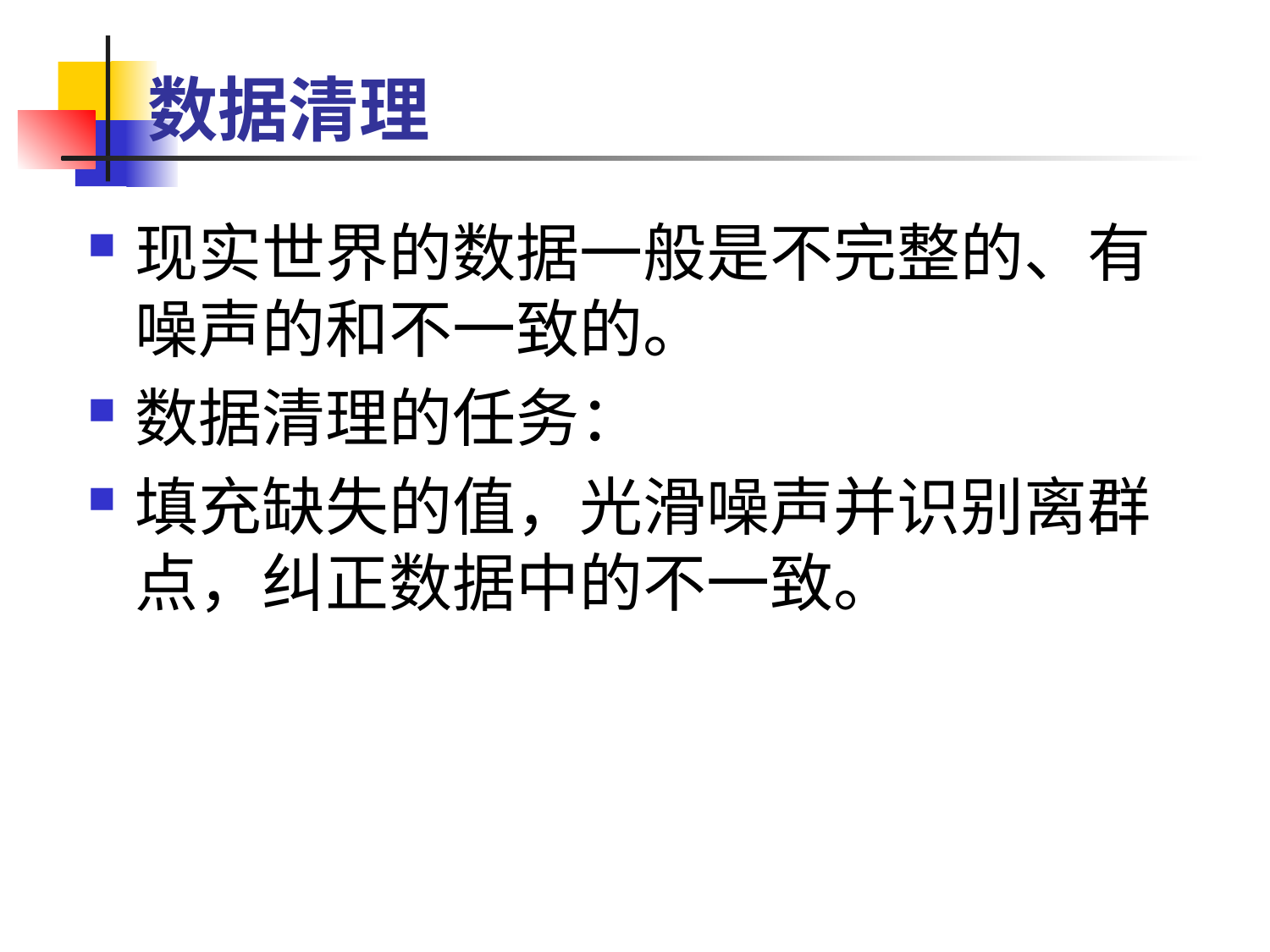

# 数据清理
现实世界的数据一般是不完整的、有噪声的和不一致的。
数据清理的任务：
填充缺失的值，光滑噪声并识别离群点，纠正数据中的不一致。